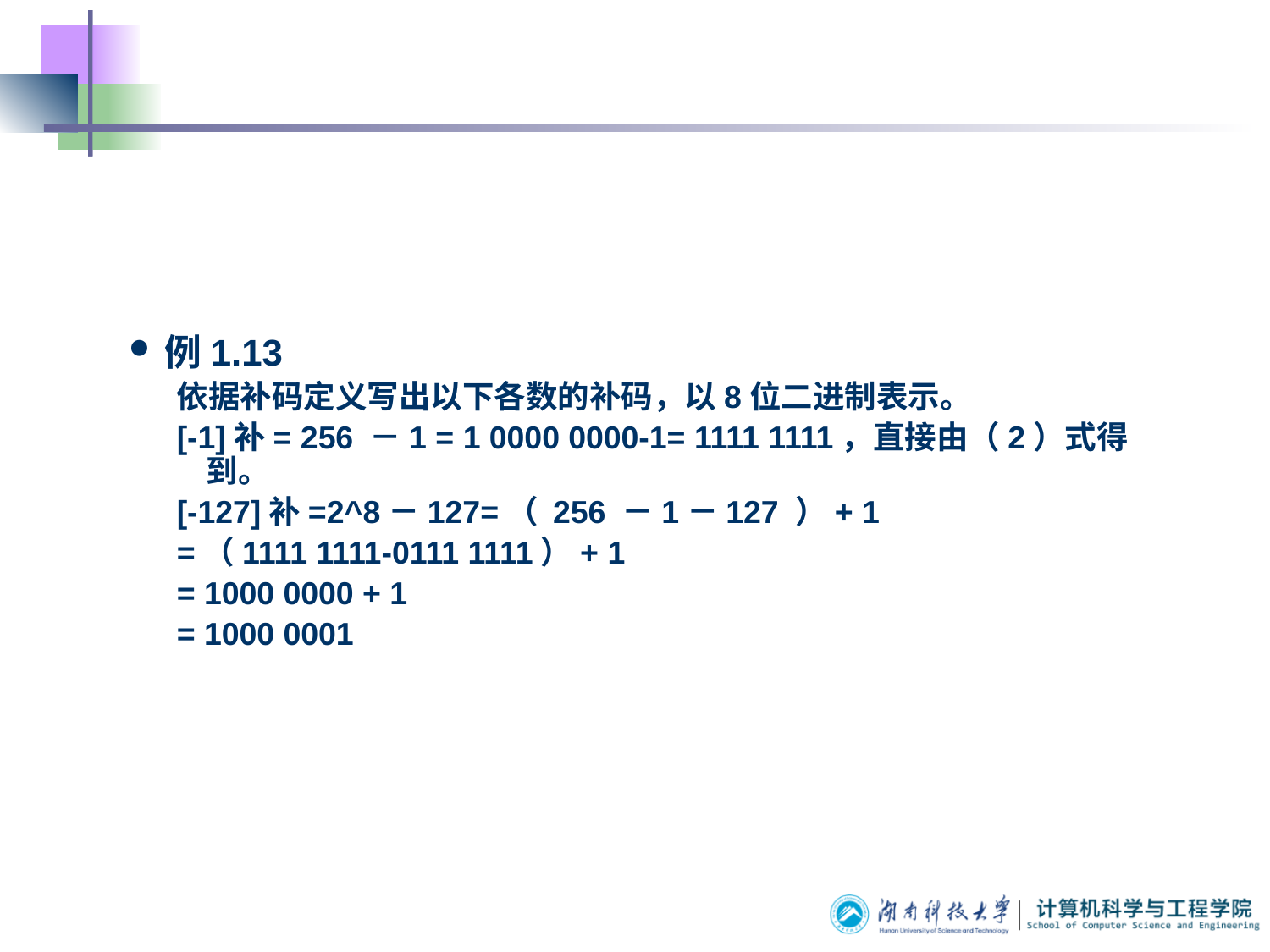

#
例1.13
依据补码定义写出以下各数的补码，以8位二进制表示。
[-1]补= 256 －1 = 1 0000 0000-1= 1111 1111，直接由（2）式得到。
[-127]补=2^8－127=（ 256 －1－127 ）+ 1
=（1111 1111-0111 1111）+ 1
= 1000 0000 + 1
= 1000 0001